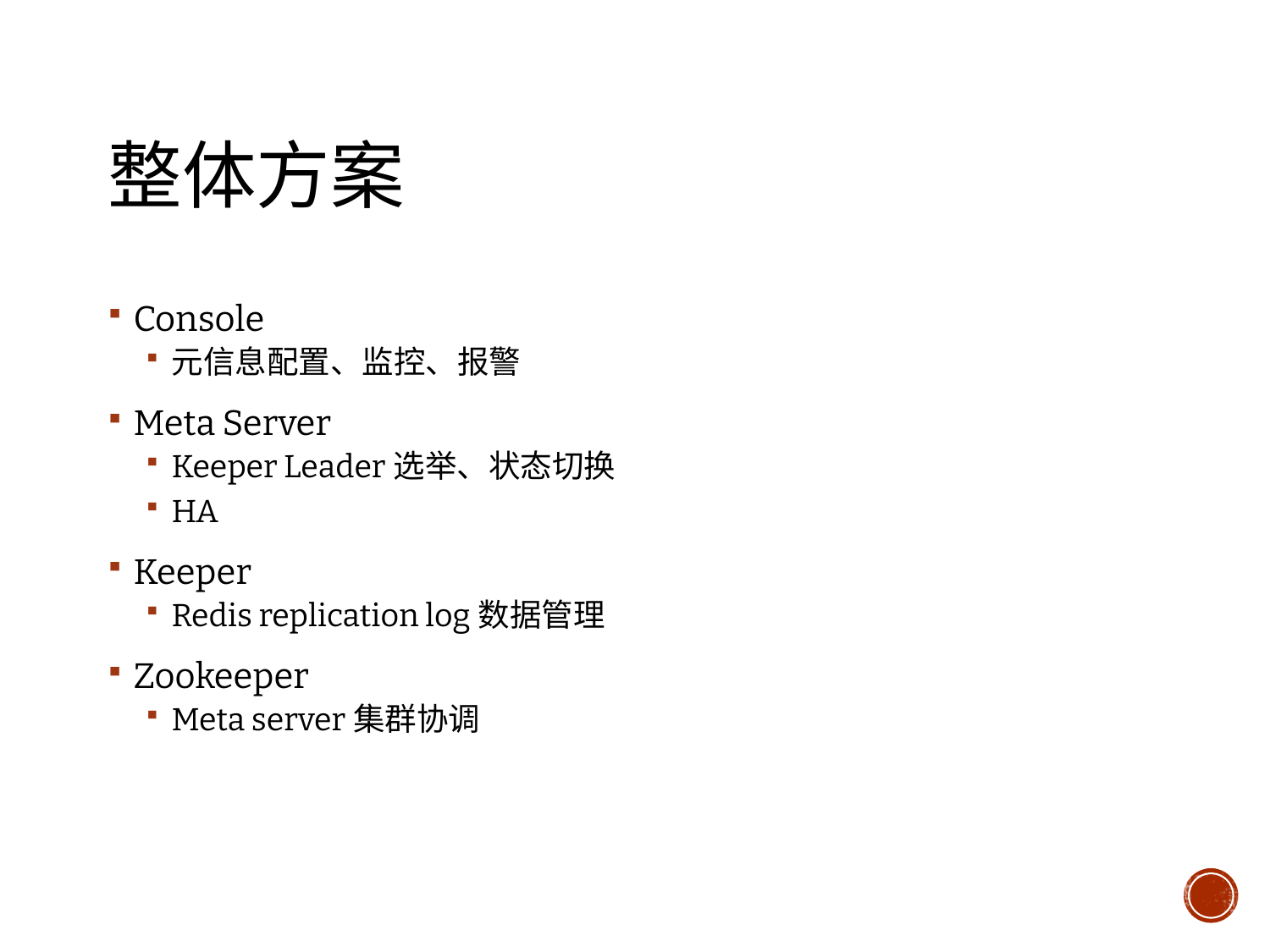

# 整体方案
Console
元信息配置、监控、报警
Meta Server
Keeper Leader选举、状态切换
HA
Keeper
Redis replication log数据管理
Zookeeper
Meta server集群协调